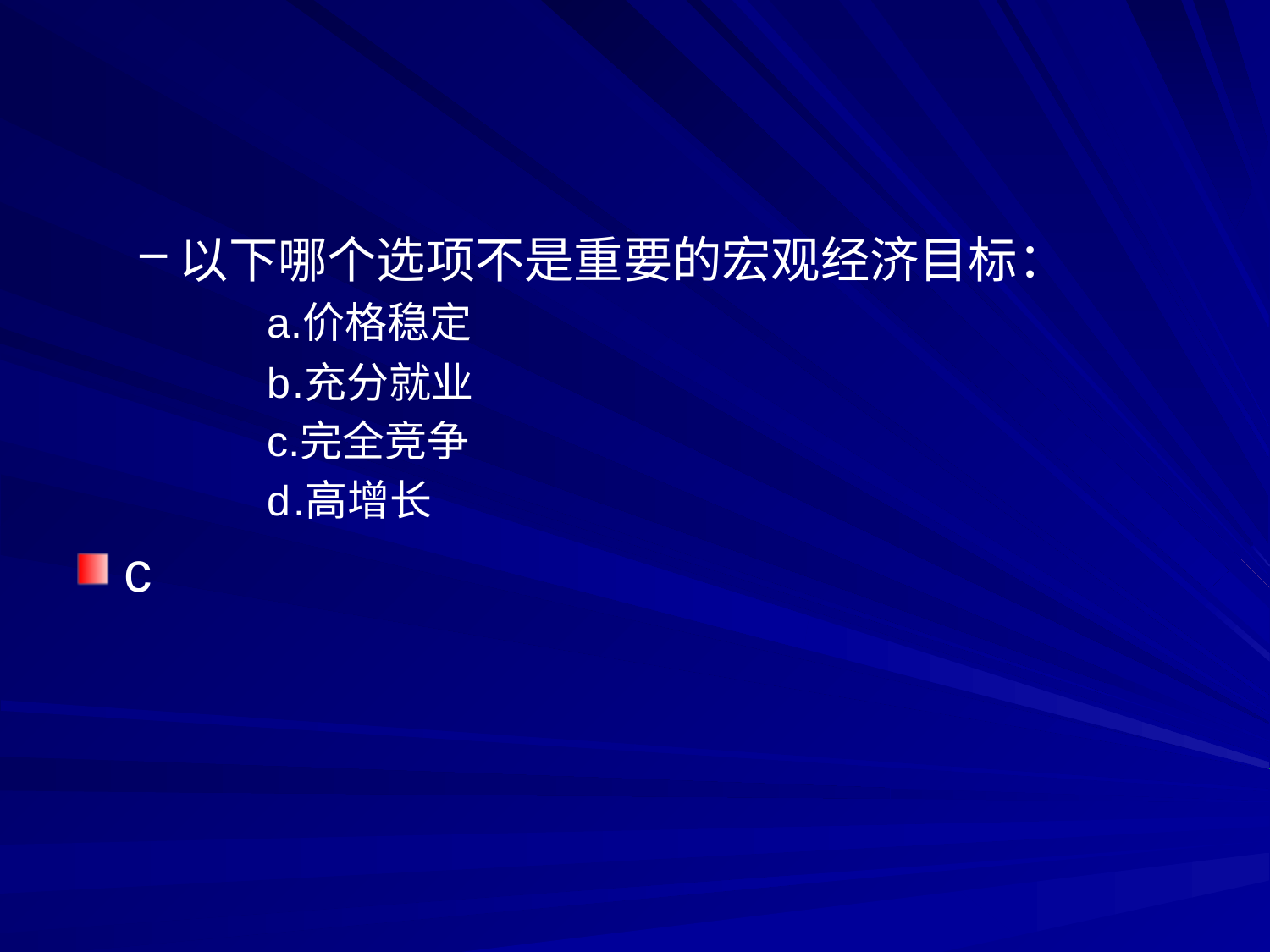

#
以下哪个选项不是重要的宏观经济目标：
价格稳定
充分就业
完全竞争
高增长
c